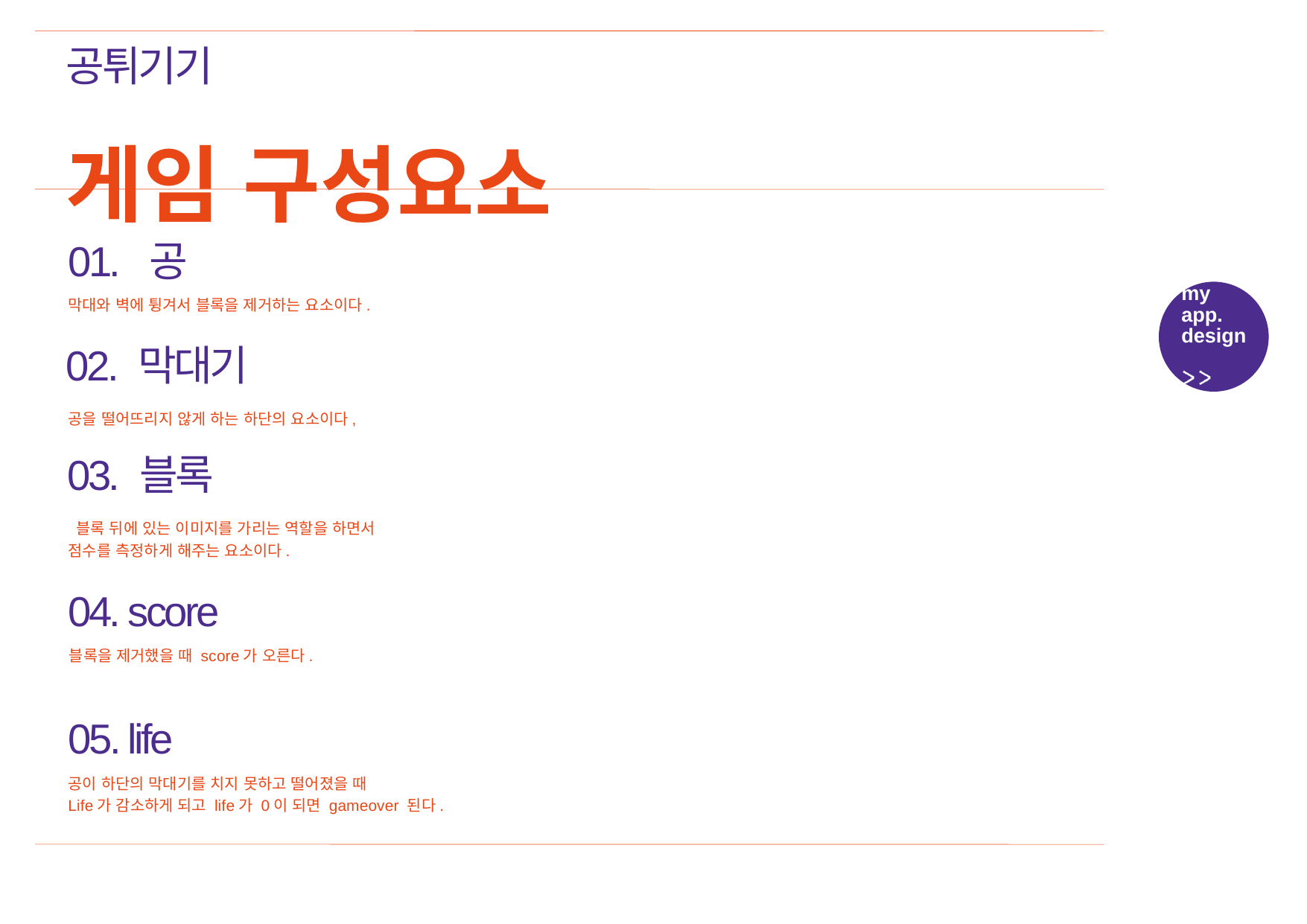

공튀기기
게임 구성요소
01.  공
my
app.
design

막대와 벽에 튕겨서 블록을 제거하는 요소이다.
02. 막대기
공을 떨어뜨리지 않게 하는 하단의 요소이다,
03. 블록
 블록 뒤에 있는 이미지를 가리는 역할을 하면서
점수를 측정하게 해주는 요소이다.
04. score
블록을 제거했을 때 score가 오른다.
05. life
공이 하단의 막대기를 치지 못하고 떨어졌을 때
Life가 감소하게 되고 life가 0이 되면 gameover 된다.